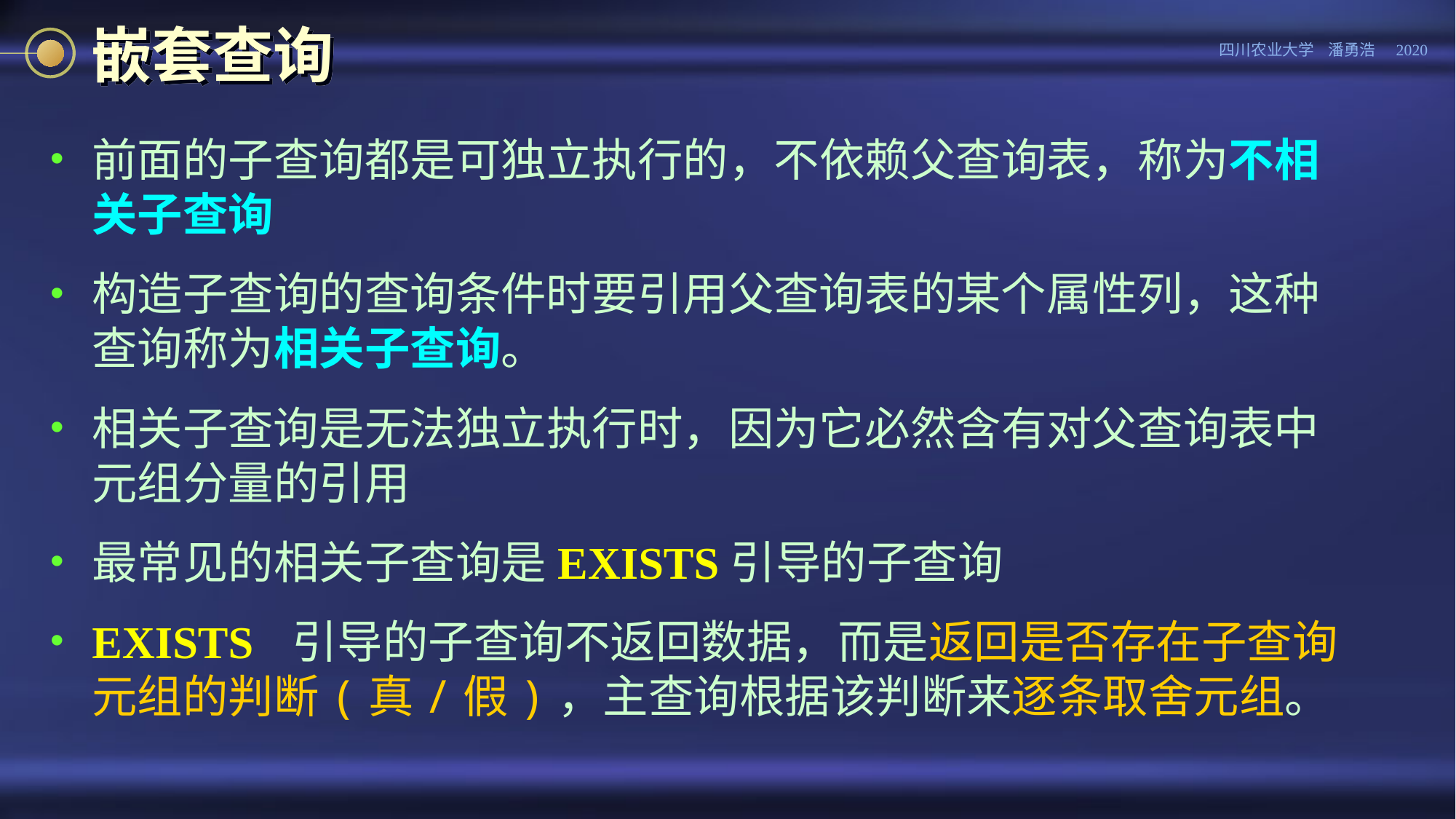

# 嵌套查询
前面的子查询都是可独立执行的，不依赖父查询表，称为不相关子查询
构造子查询的查询条件时要引用父查询表的某个属性列，这种查询称为相关子查询。
相关子查询是无法独立执行时，因为它必然含有对父查询表中元组分量的引用
最常见的相关子查询是EXISTS引导的子查询
EXISTS 引导的子查询不返回数据，而是返回是否存在子查询元组的判断(真/假)，主查询根据该判断来逐条取舍元组。